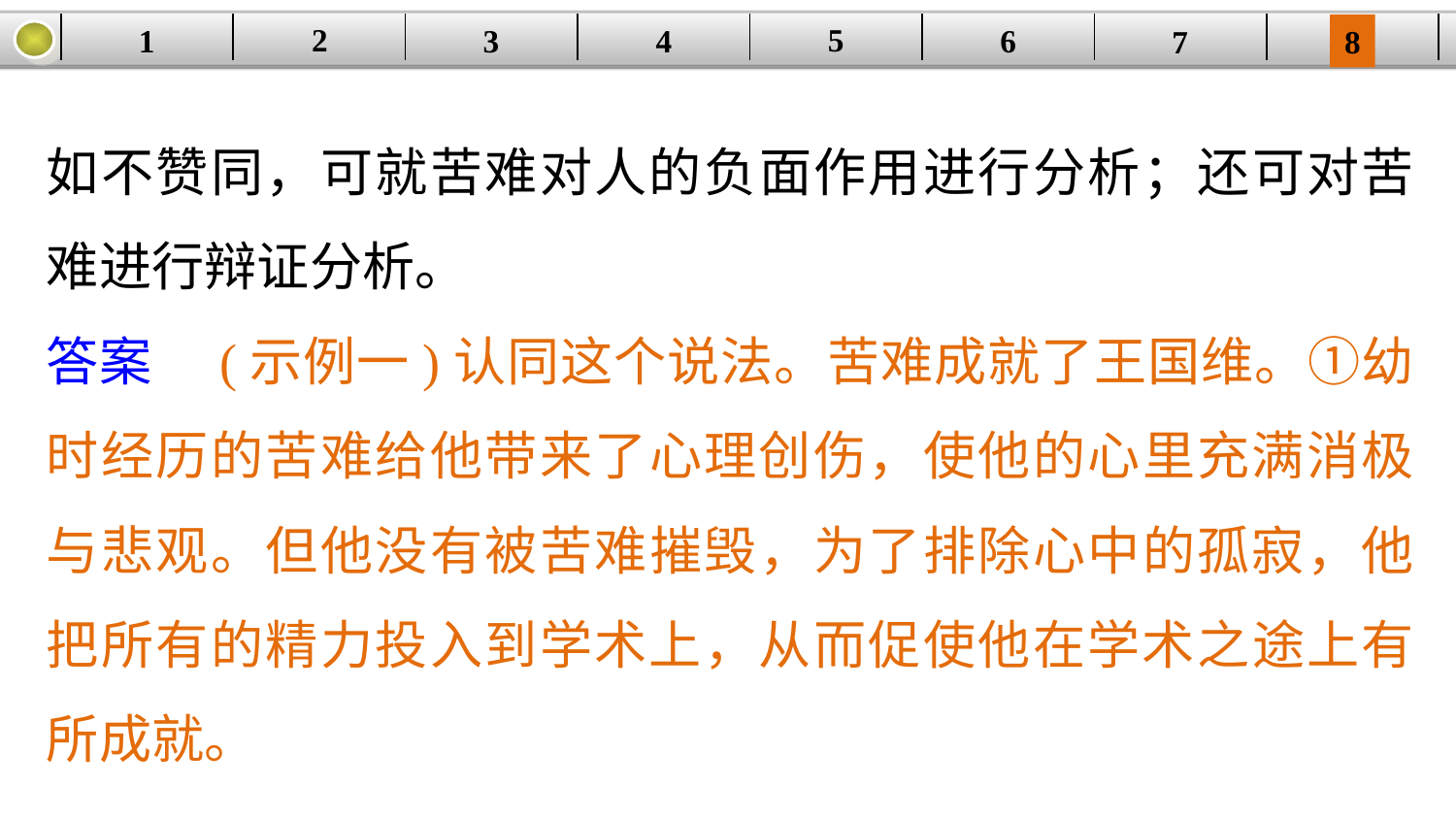

5
2
1
4
6
|  |  |  |  |  |  |  |  |
| --- | --- | --- | --- | --- | --- | --- | --- |
3
8
7

如不赞同，可就苦难对人的负面作用进行分析；还可对苦难进行辩证分析。
答案　(示例一)认同这个说法。苦难成就了王国维。①幼时经历的苦难给他带来了心理创伤，使他的心里充满消极与悲观。但他没有被苦难摧毁，为了排除心中的孤寂，他把所有的精力投入到学术上，从而促使他在学术之途上有所成就。